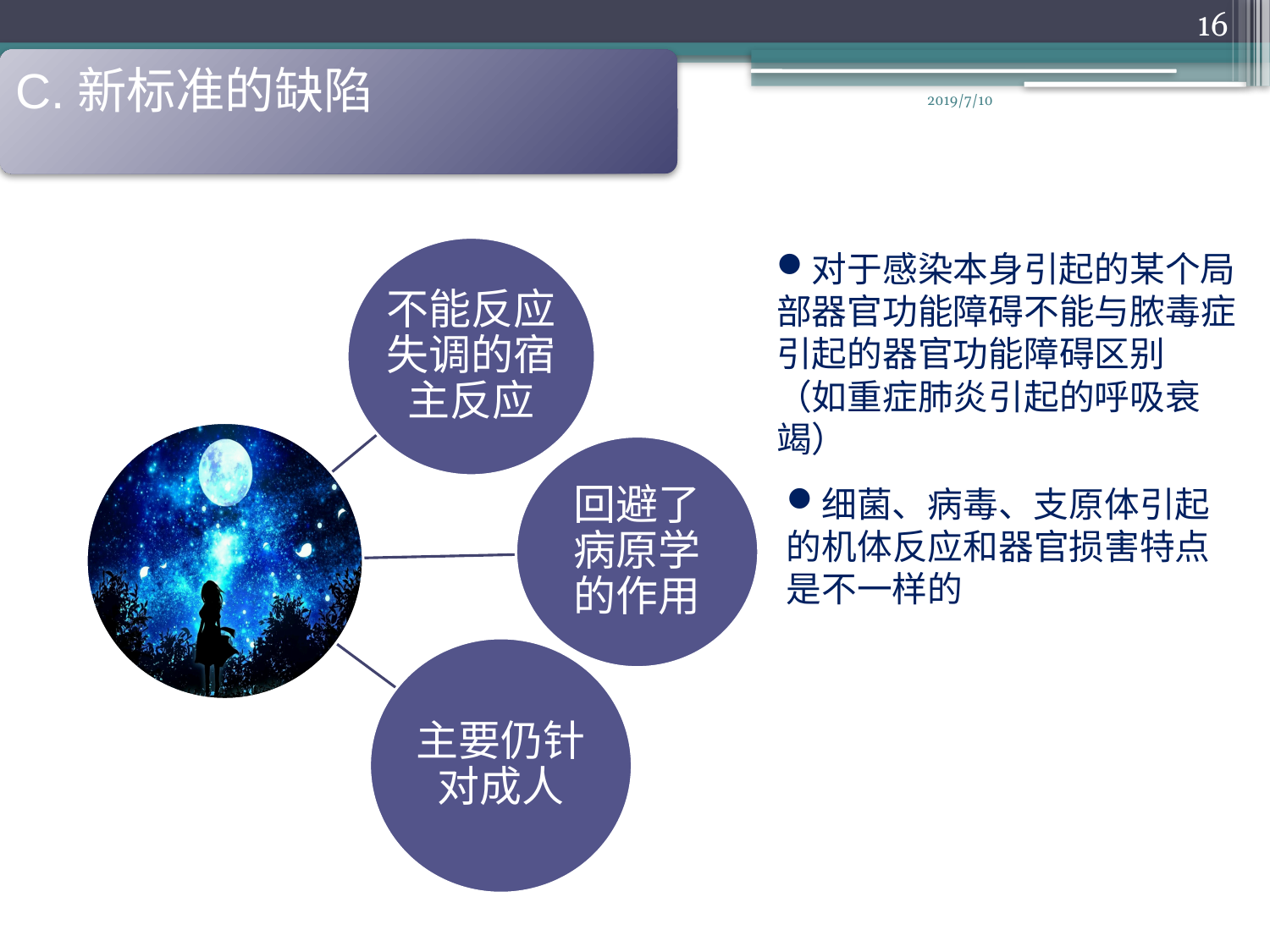

16
C.新标准的缺陷

2019/7/10
对于感染本身引起的某个局部器官功能障碍不能与脓毒症引起的器官功能障碍区别
（如重症肺炎引起的呼吸衰竭）

不能反应失调的宿主反应
回避了病原学的作用
主要仍针对成人
细菌、病毒、支原体引起的机体反应和器官损害特点是不一样的